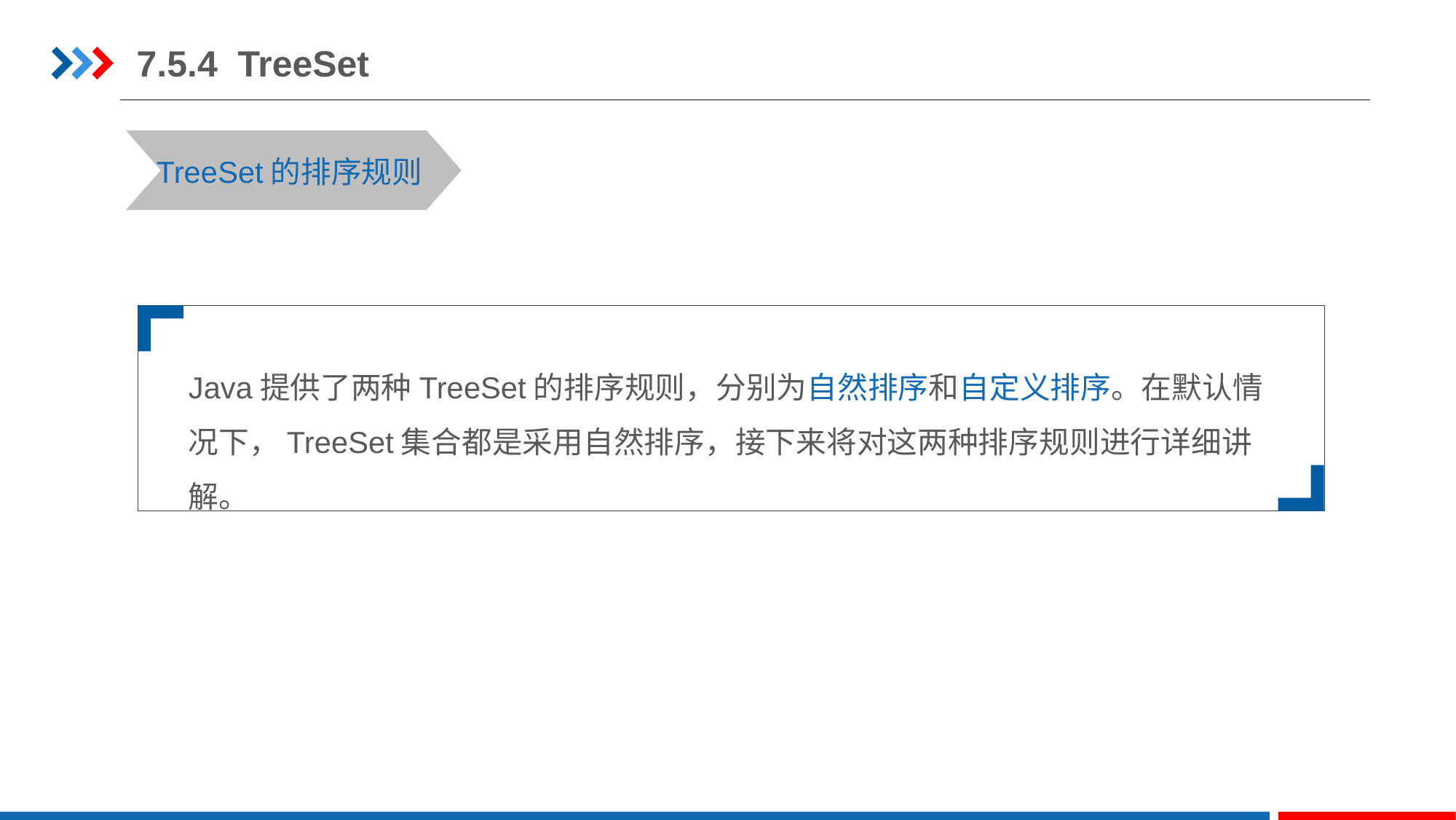

7.5.4  TreeSet

TreeSet的排序规则

Java提供了两种TreeSet的排序规则，分别为自然排序和自定义排序。在默认情况下，TreeSet集合都是采用自然排序，接下来将对这两种排序规则进行详细讲解。